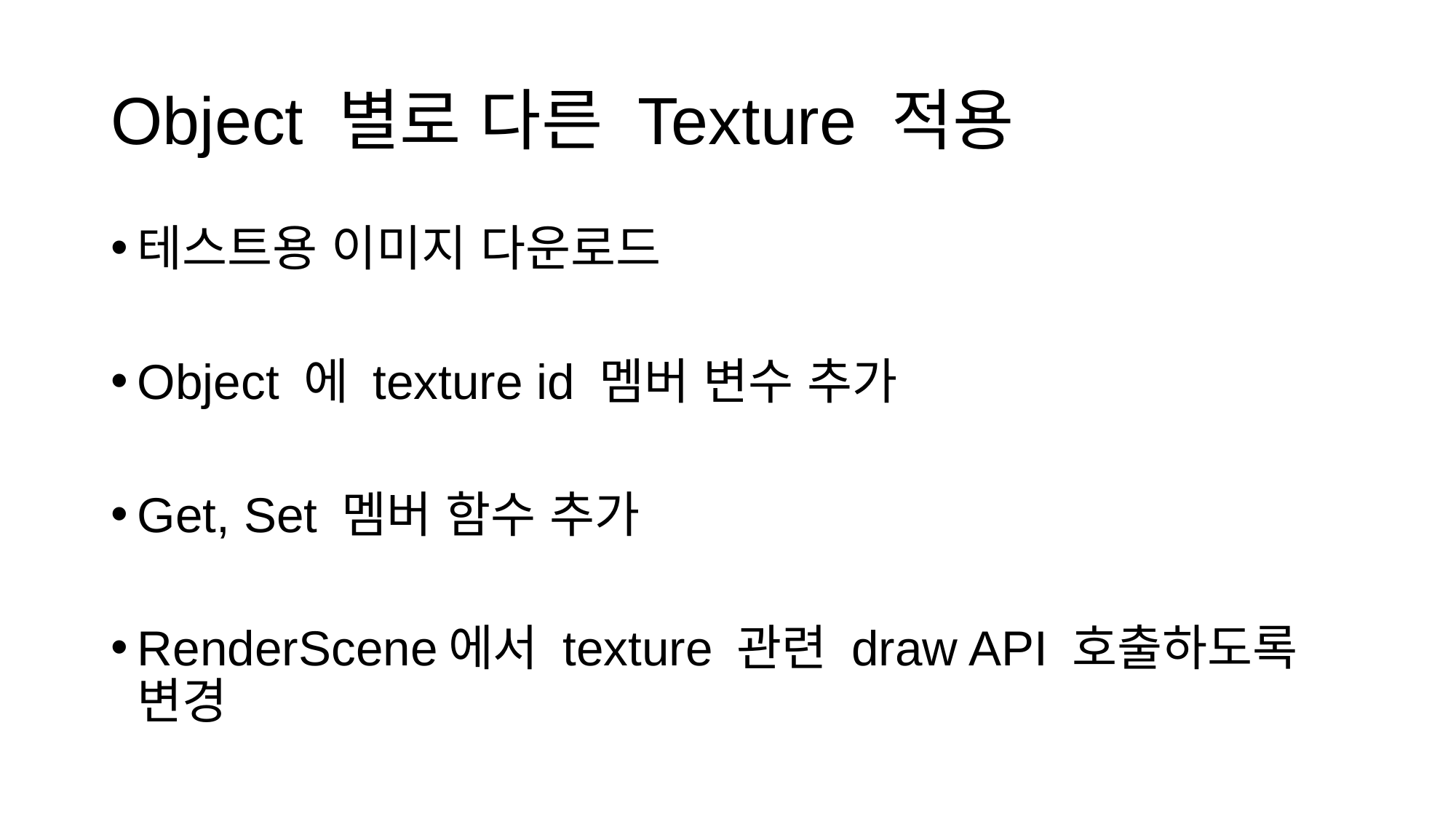

# Object 별로 다른 Texture 적용
테스트용 이미지 다운로드

Object 에 texture id 멤버 변수 추가

Get, Set 멤버 함수 추가

RenderScene에서 texture 관련 draw API 호출하도록 변경